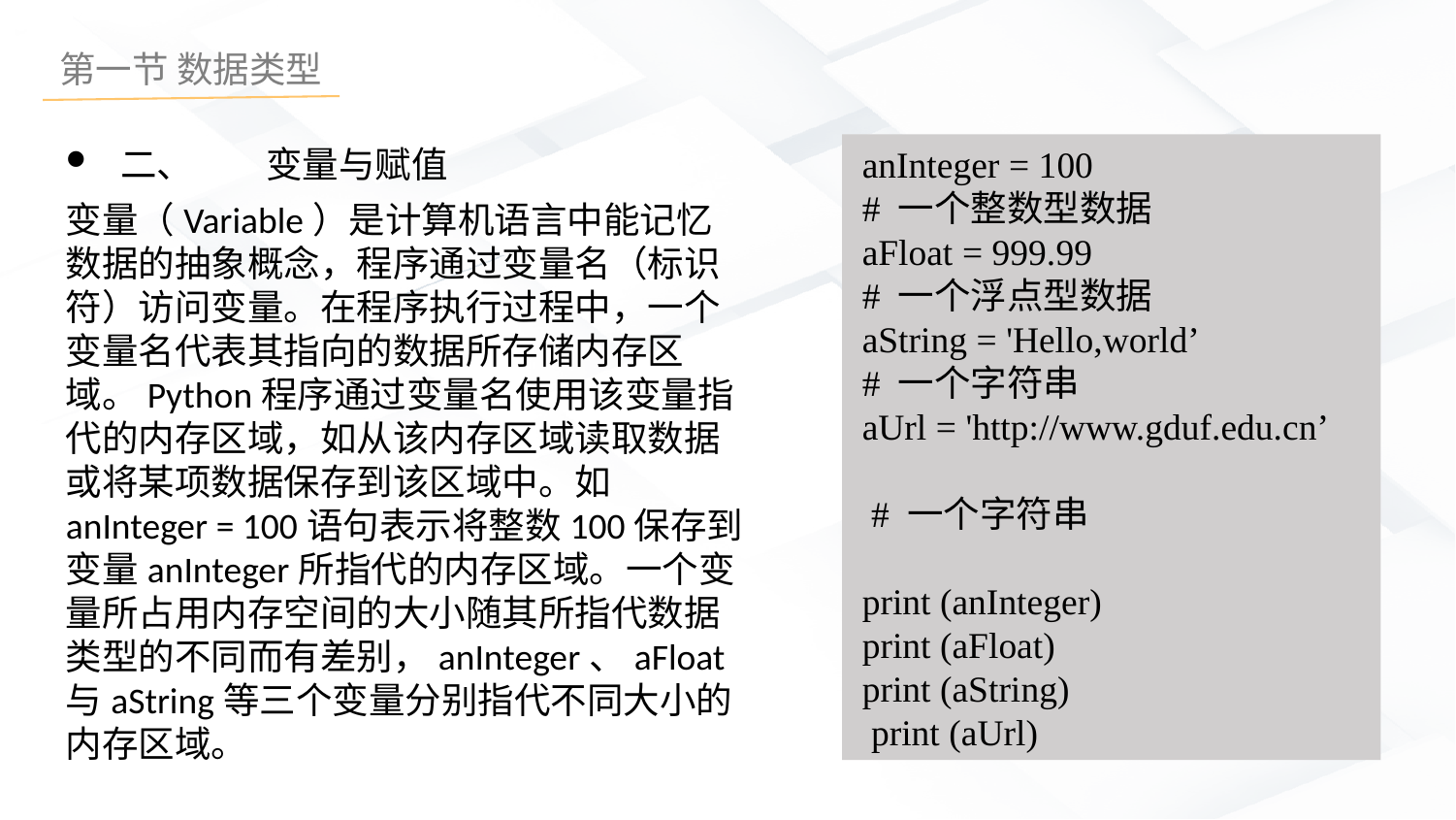

二、	变量与赋值
变量（Variable）是计算机语言中能记忆数据的抽象概念，程序通过变量名（标识符）访问变量。在程序执行过程中，一个变量名代表其指向的数据所存储内存区域。Python程序通过变量名使用该变量指代的内存区域，如从该内存区域读取数据或将某项数据保存到该区域中。如anInteger = 100语句表示将整数100保存到变量anInteger所指代的内存区域。一个变量所占用内存空间的大小随其所指代数据类型的不同而有差别，anInteger、aFloat与aString等三个变量分别指代不同大小的内存区域。
anInteger = 100
# 一个整数型数据
aFloat = 999.99
# 一个浮点型数据
aString = 'Hello,world’
# 一个字符串
aUrl = 'http://www.gduf.edu.cn’
 # 一个字符串

print (anInteger)
print (aFloat)
print (aString)
 print (aUrl)